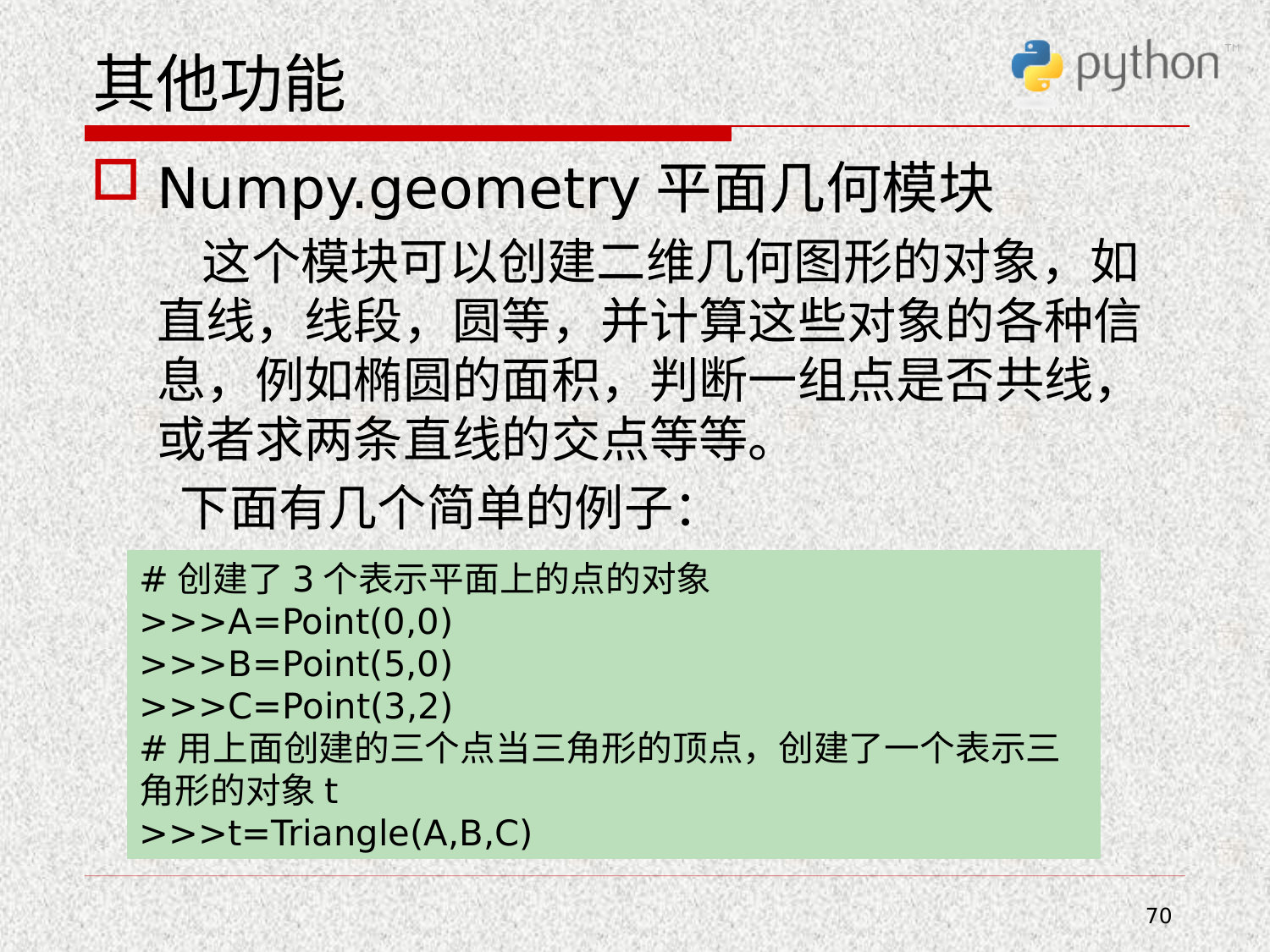

# 其他功能
Numpy.geometry平面几何模块
         这个模块可以创建二维几何图形的对象，如直线，线段，圆等，并计算这些对象的各种信息，例如椭圆的面积，判断一组点是否共线，或者求两条直线的交点等等。
       下面有几个简单的例子：

#创建了3个表示平面上的点的对象
>>>A=Point(0,0)
>>>B=Point(5,0)
>>>C=Point(3,2)
#用上面创建的三个点当三角形的顶点，创建了一个表示三角形的对象t
>>>t=Triangle(A,B,C)
70